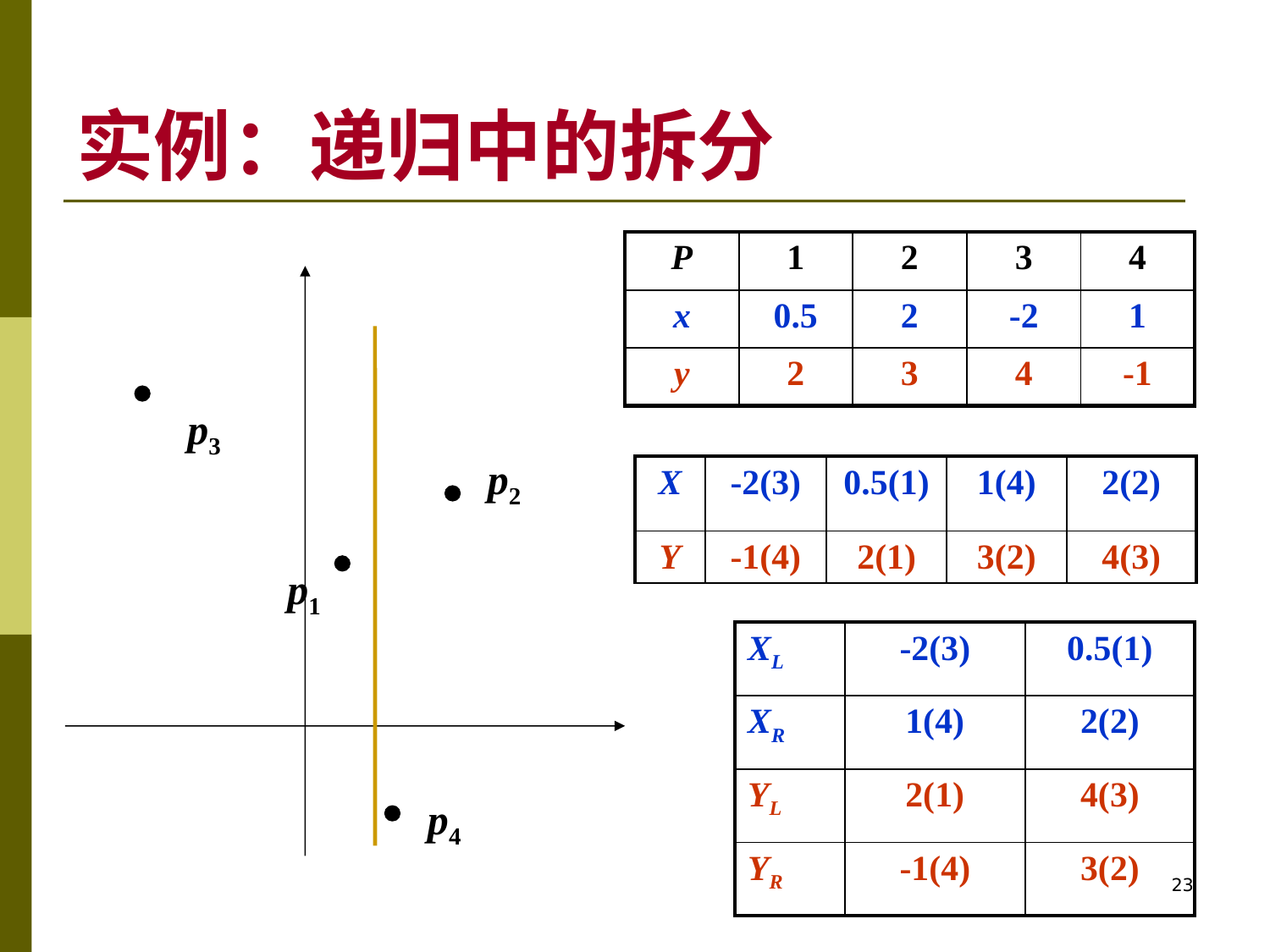

# 实例：递归中的拆分
| P | 1 | 2 | 3 | 4 |
| --- | --- | --- | --- | --- |
| x | 0.5 | 2 | -2 | 1 |
| y | 2 | 3 | 4 | -1 |

p3
p2

p1

p4

| X | -2(3) | 0.5(1) | 1(4) | 2(2) |
| --- | --- | --- | --- | --- |
| Y | -1(4) | 2(1) | 3(2) | 4(3) |

| XL | -2(3) | 0.5(1) |
| --- | --- | --- |
| XR | 1(4) | 2(2) |
| YL | 2(1) | 4(3) |
| YR | -1(4) | 3(2) |
23